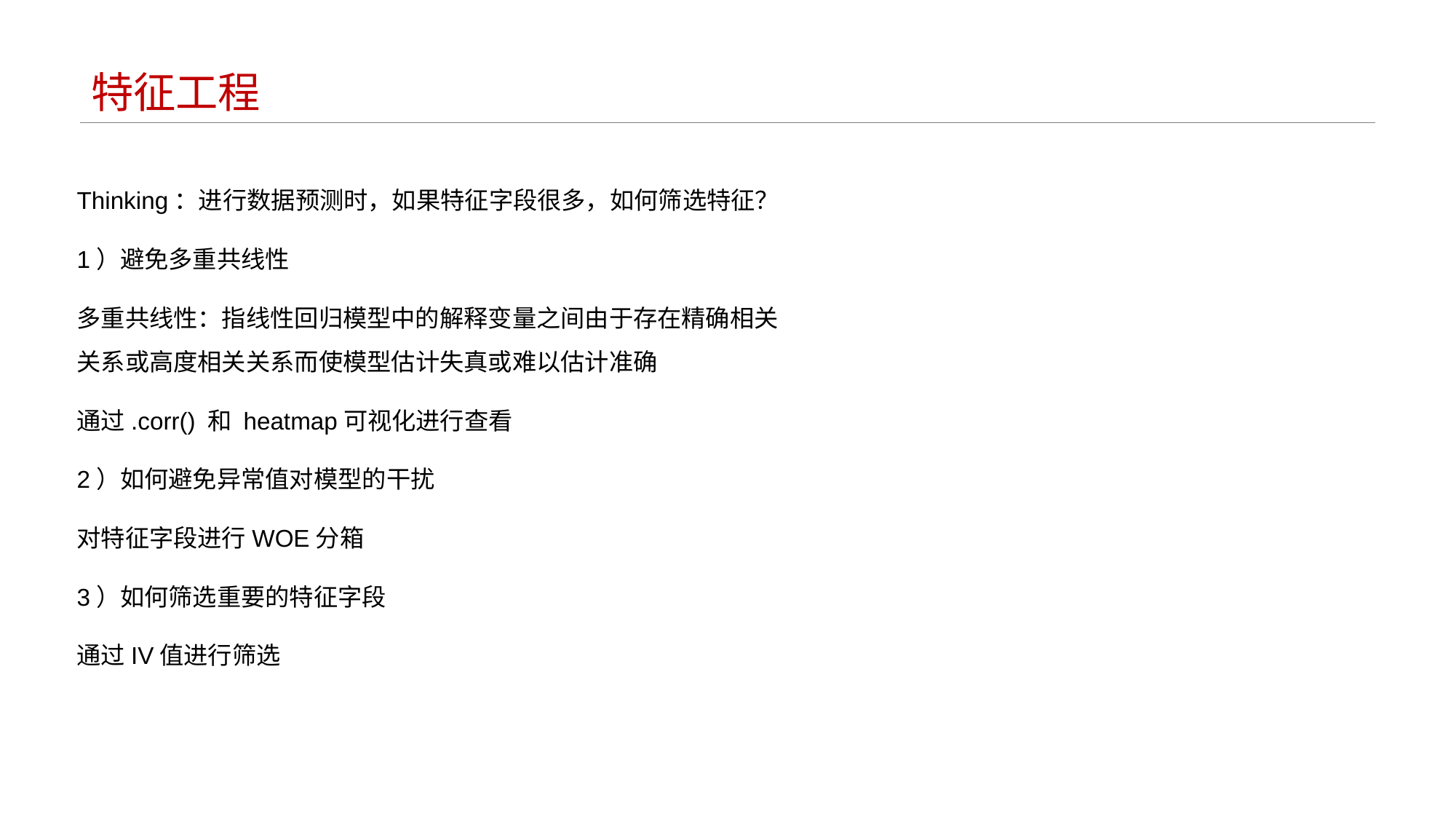

# 特征工程
Thinking：进行数据预测时，如果特征字段很多，如何筛选特征？
1）避免多重共线性
多重共线性：指线性回归模型中的解释变量之间由于存在精确相关关系或高度相关关系而使模型估计失真或难以估计准确
通过.corr() 和 heatmap可视化进行查看
2）如何避免异常值对模型的干扰
对特征字段进行WOE分箱
3）如何筛选重要的特征字段
通过IV值进行筛选